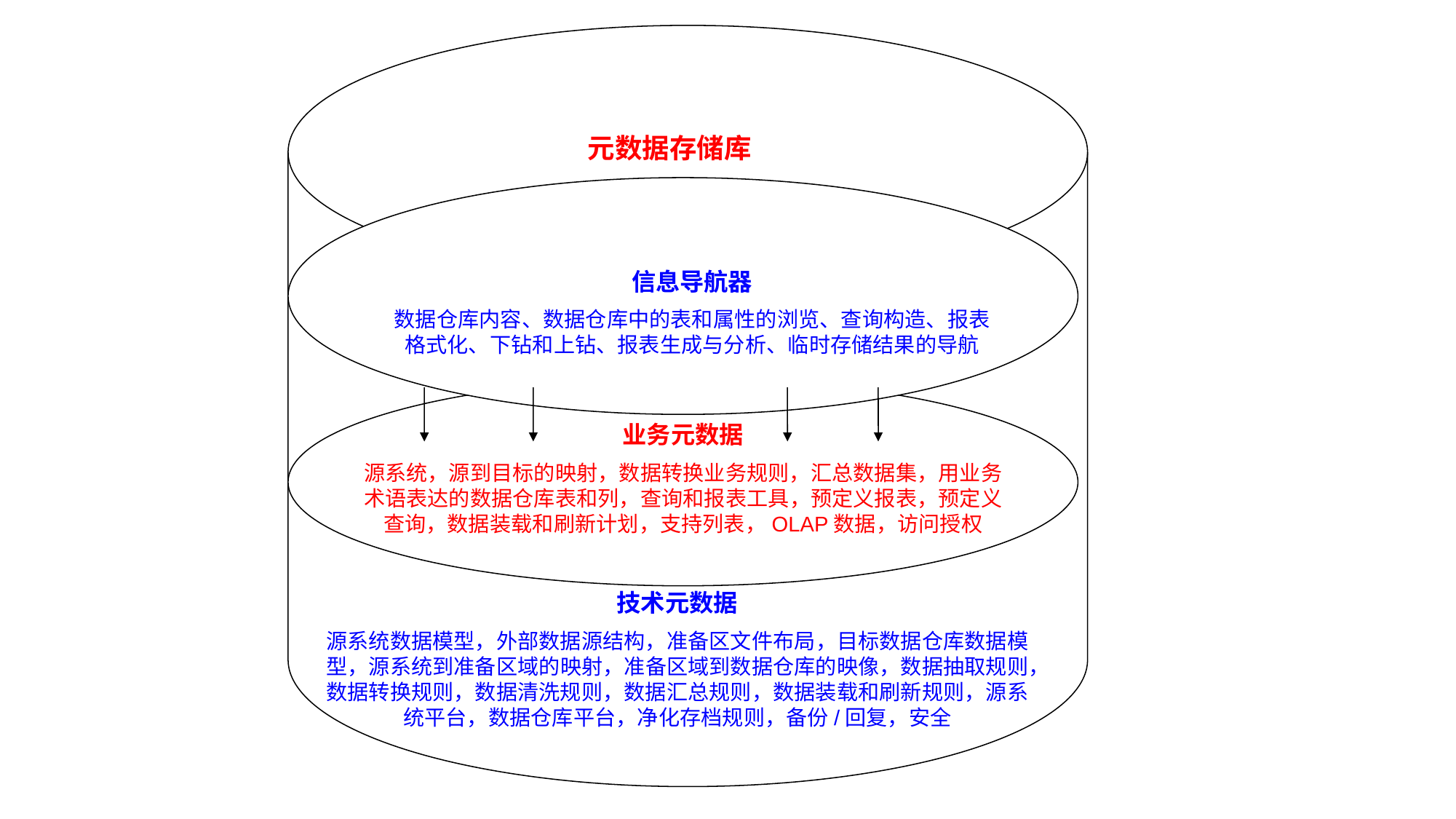

元数据存储库

信息导航器
数据仓库内容、数据仓库中的表和属性的浏览、查询构造、报表格式化、下钻和上钻、报表生成与分析、临时存储结果的导航

业务元数据
源系统，源到目标的映射，数据转换业务规则，汇总数据集，用业务术语表达的数据仓库表和列，查询和报表工具，预定义报表，预定义查询，数据装载和刷新计划，支持列表，OLAP数据，访问授权

技术元数据
源系统数据模型，外部数据源结构，准备区文件布局，目标数据仓库数据模型，源系统到准备区域的映射，准备区域到数据仓库的映像，数据抽取规则，数据转换规则，数据清洗规则，数据汇总规则，数据装载和刷新规则，源系统平台，数据仓库平台，净化存档规则，备份/回复，安全
41